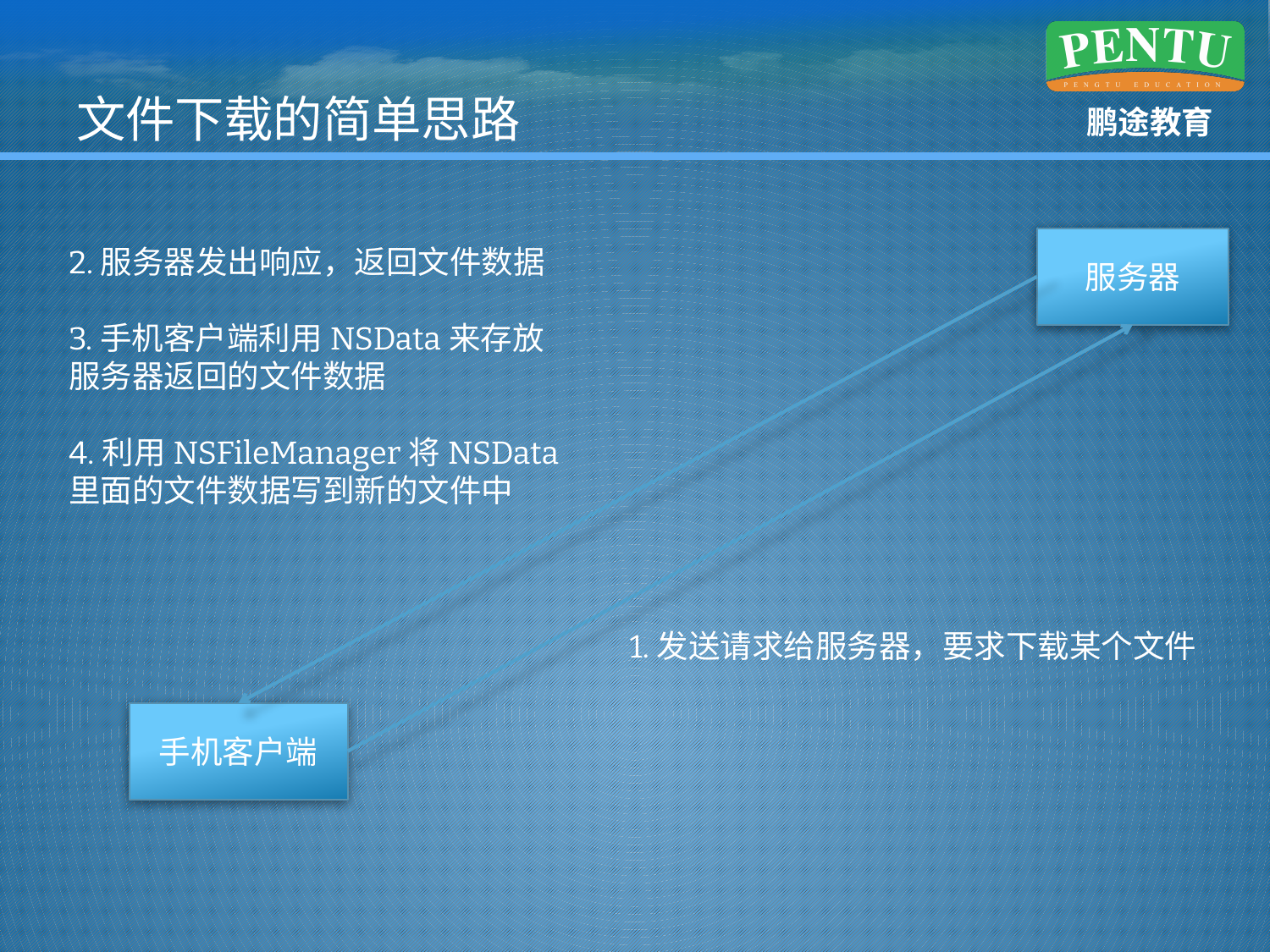

# 文件下载的简单思路
服务器
2.服务器发出响应，返回文件数据

3.手机客户端利用NSData来存放
服务器返回的文件数据

4.利用NSFileManager将NSData
里面的文件数据写到新的文件中
1.发送请求给服务器，要求下载某个文件
手机客户端